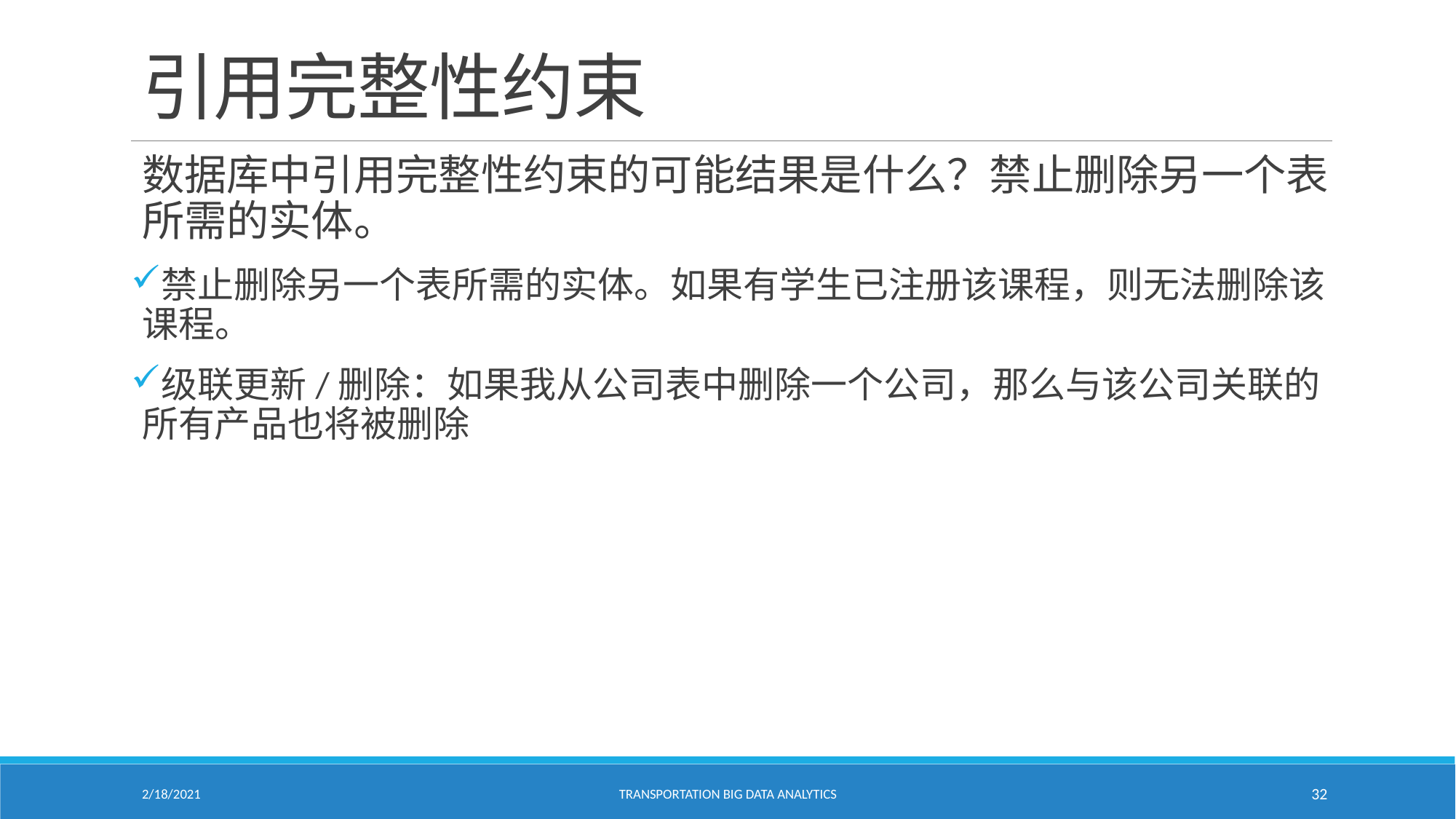

# 引用完整性约束
数据库中引用完整性约束的可能结果是什么？禁止删除另一个表所需的实体。
禁止删除另一个表所需的实体。如果有学生已注册该课程，则无法删除该课程。
级联更新/删除：如果我从公司表中删除一个公司，那么与该公司关联的所有产品也将被删除

2/18/2021
Transportation Big Data Analytics
32